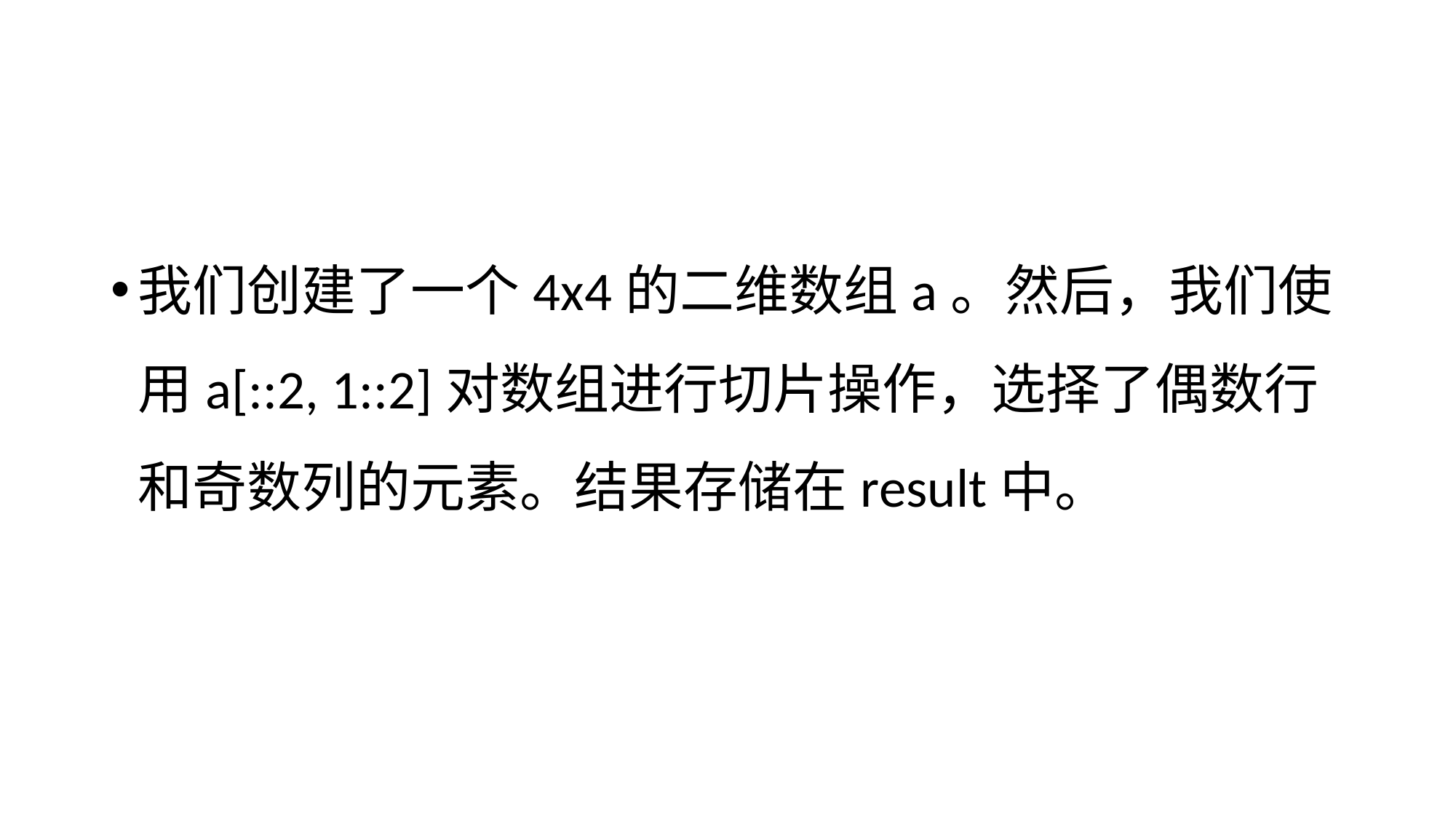

#
我们创建了一个4x4的二维数组a。然后，我们使用a[::2, 1::2]对数组进行切片操作，选择了偶数行和奇数列的元素。结果存储在result中。